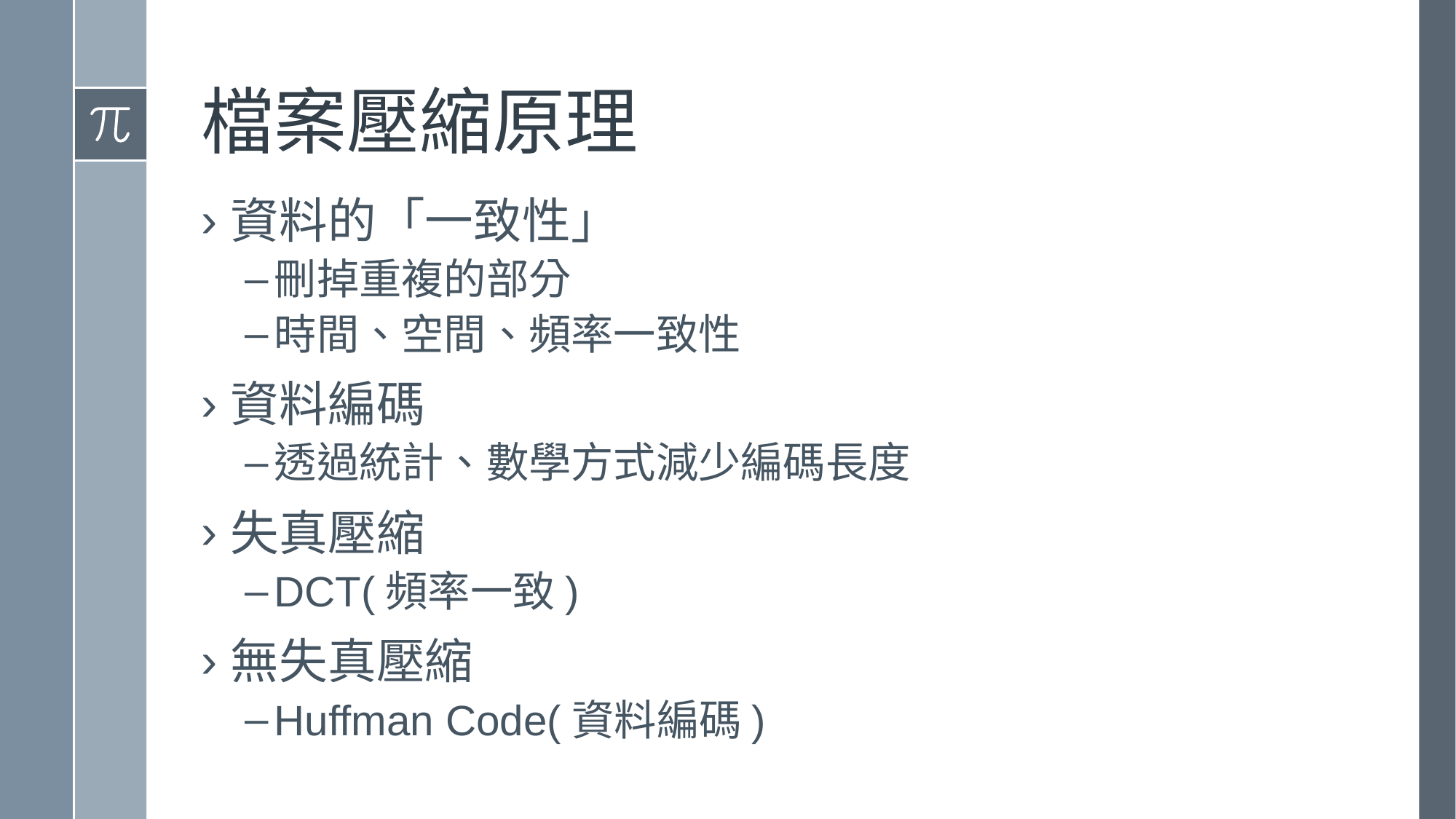

# 檔案壓縮原理
資料的「一致性」
刪掉重複的部分
時間、空間、頻率一致性
資料編碼
透過統計、數學方式減少編碼長度
失真壓縮
DCT(頻率一致)
無失真壓縮
Huffman Code(資料編碼)